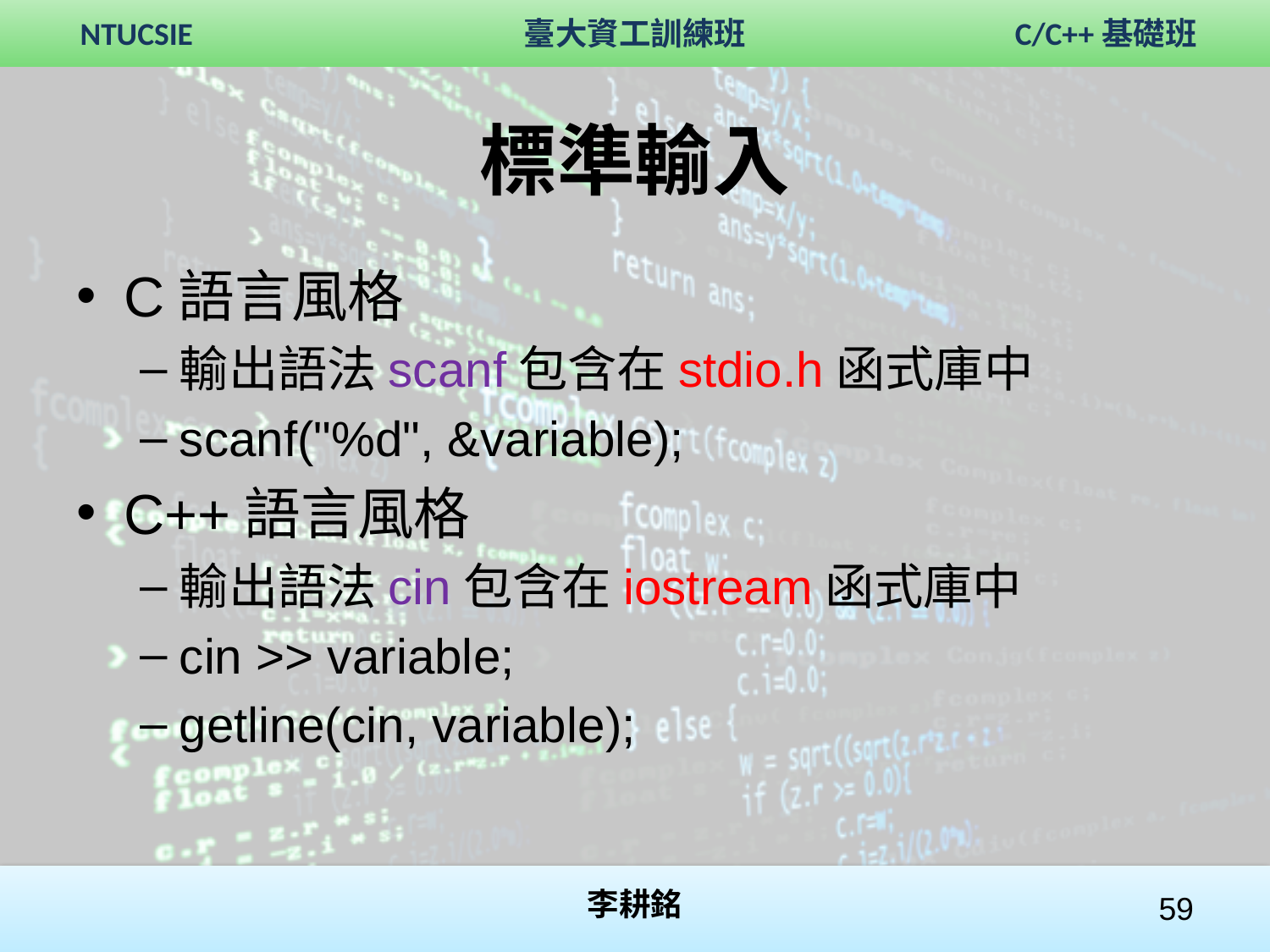

# 標準輸入
C語言風格
輸出語法scanf包含在stdio.h函式庫中
scanf("%d", &variable);
C++語言風格
輸出語法cin包含在iostream函式庫中
cin >> variable;
getline(cin, variable);
李耕銘
59